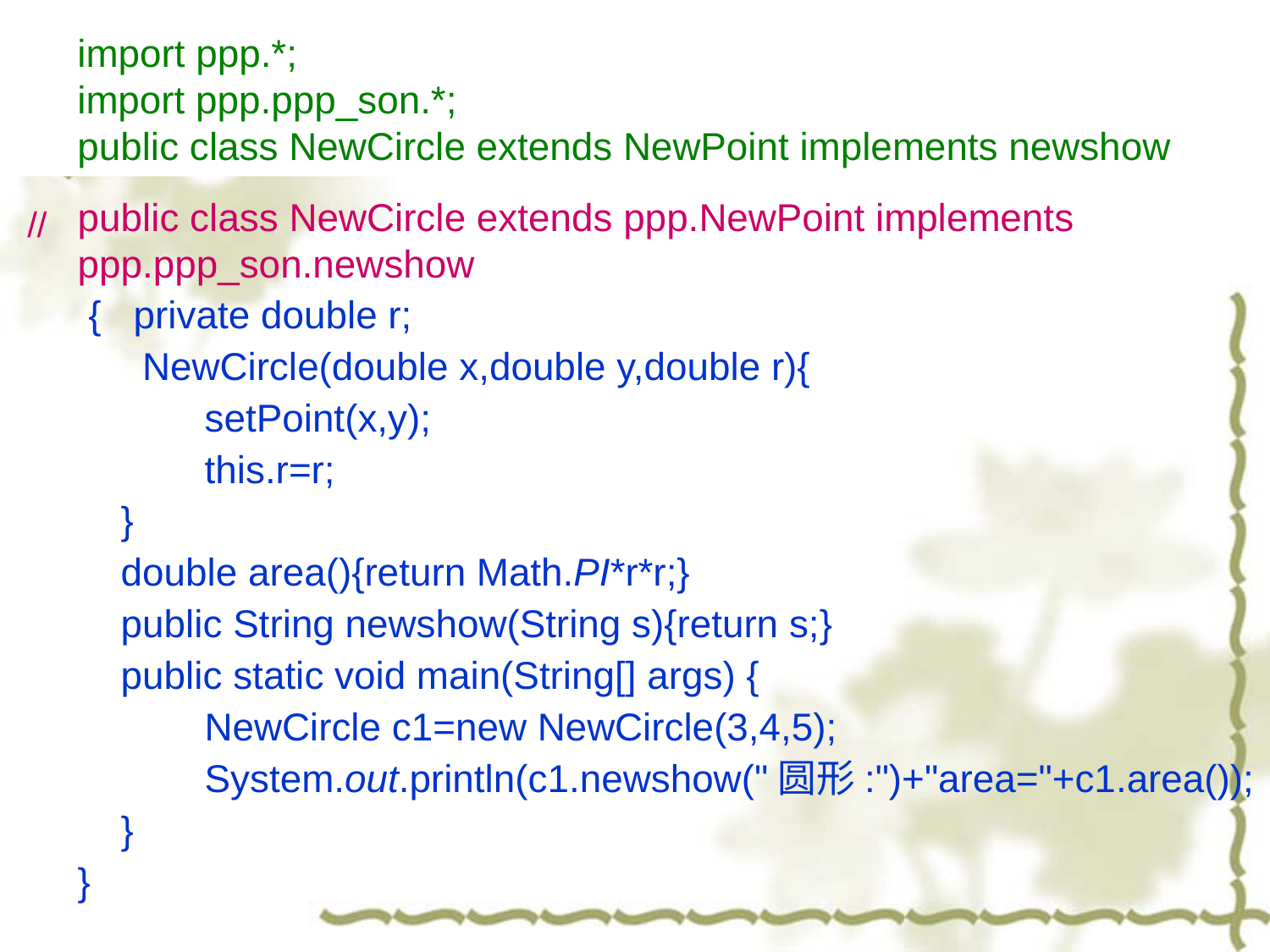

# import ppp.*; import ppp.ppp_son.*; public class NewCircle extends NewPoint implements newshow

public class NewCircle extends ppp.NewPoint implements ppp.ppp_son.newshow
 {   private double r;
      NewCircle(double x,double y,double r){
    	setPoint(x,y);
    	this.r=r;
    }
    double area(){return Math.PI*r*r;}
    public String newshow(String s){return s;}
    public static void main(String[] args) {
	NewCircle c1=new NewCircle(3,4,5);
	System.out.println(c1.newshow("圆形:")+"area="+c1.area());
    }
}
//